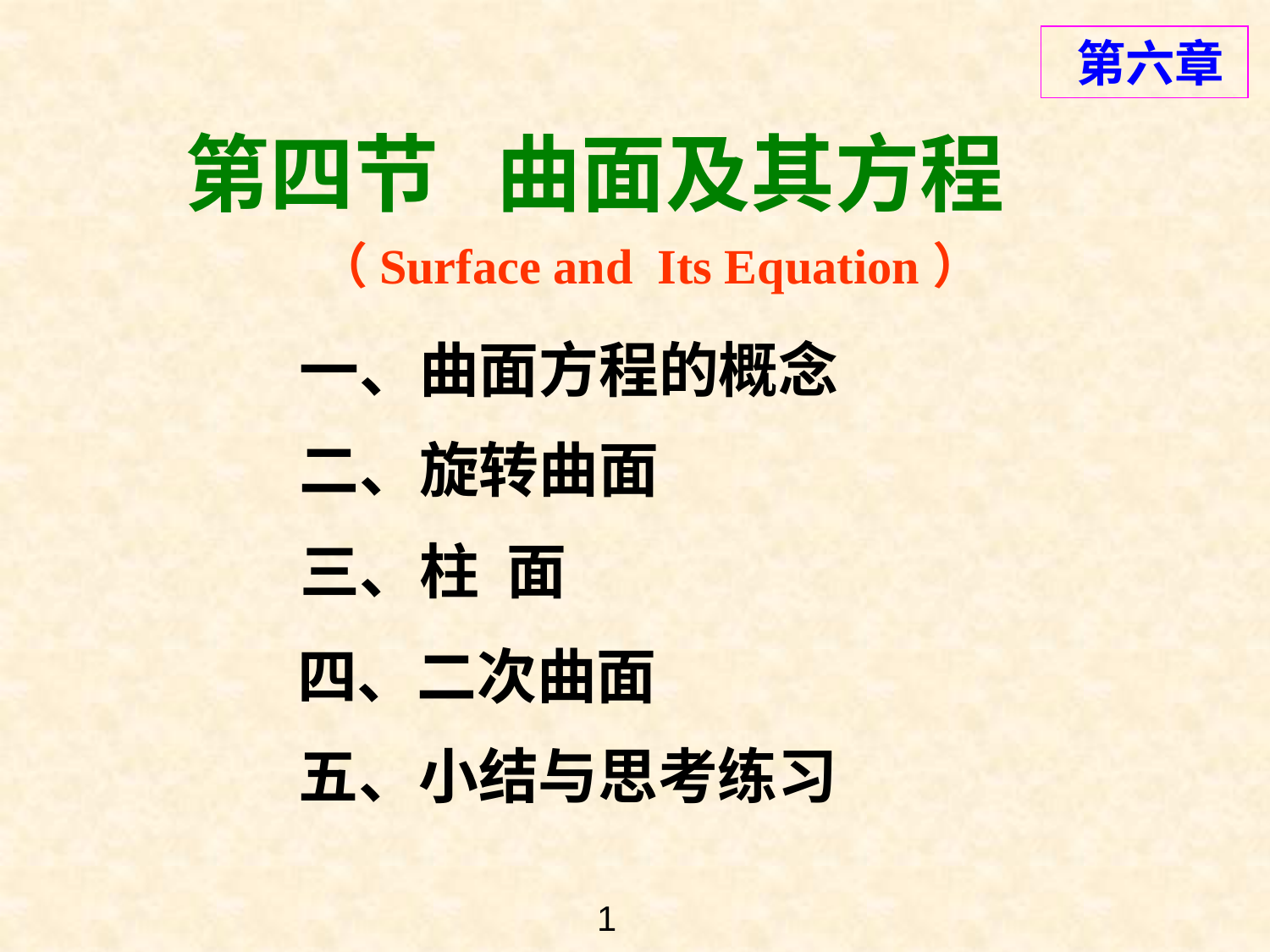

第六章
# 第四节   曲面及其方程
（Surface and  Its Equation）
一、曲面方程的概念
二、旋转曲面
三、柱  面
四、二次曲面
五、小结与思考练习
1